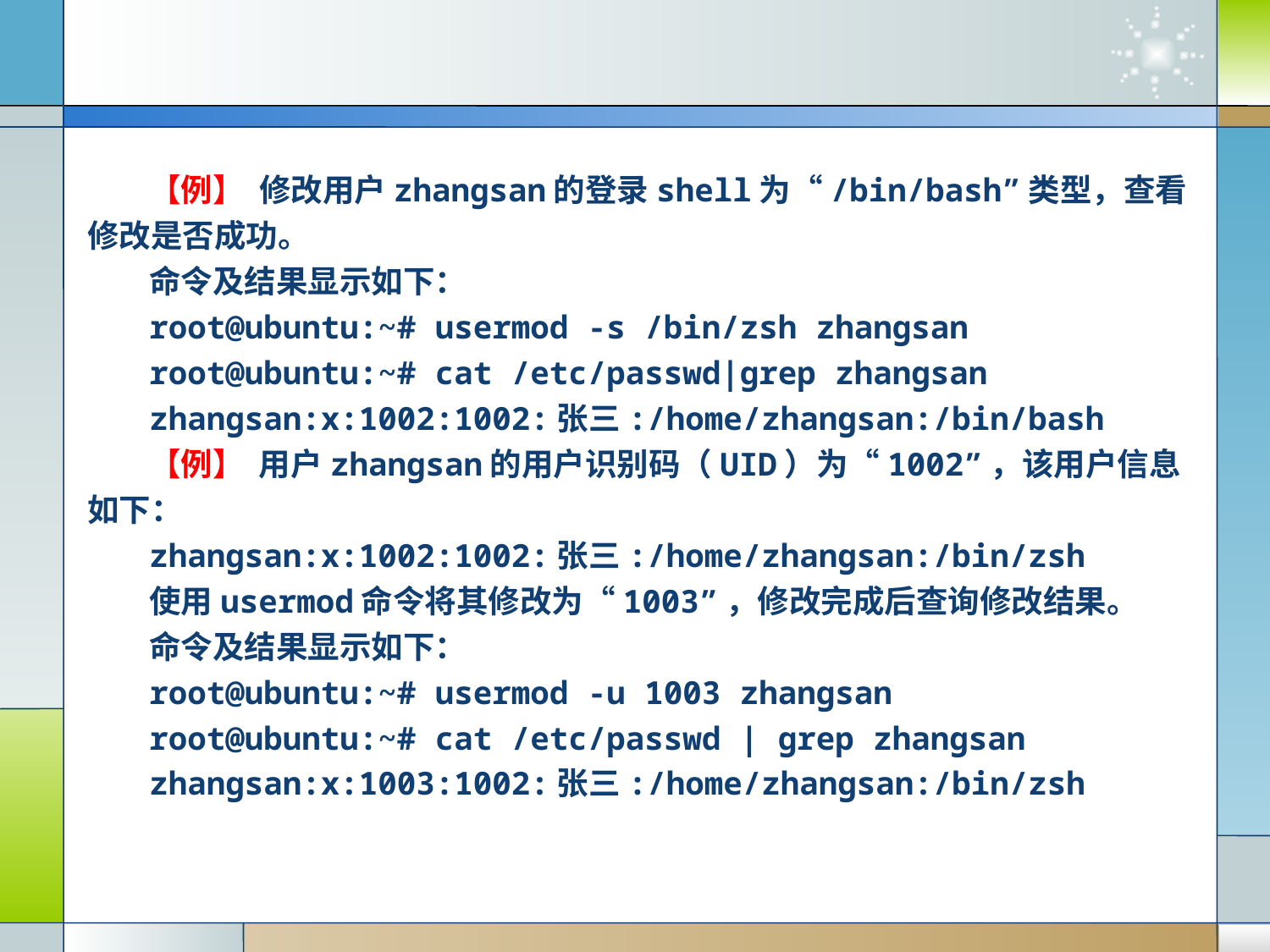

【例】  修改用户zhangsan的登录shell为“/bin/bash”类型，查看修改是否成功。
命令及结果显示如下：
root@ubuntu:~# usermod -s /bin/zsh zhangsan
root@ubuntu:~# cat /etc/passwd|grep zhangsan
zhangsan:x:1002:1002:张三:/home/zhangsan:/bin/bash
【例】  用户zhangsan的用户识别码（UID）为“1002”，该用户信息如下：
zhangsan:x:1002:1002:张三:/home/zhangsan:/bin/zsh
使用usermod命令将其修改为“1003”，修改完成后查询修改结果。
命令及结果显示如下：
root@ubuntu:~# usermod -u 1003 zhangsan
root@ubuntu:~# cat /etc/passwd | grep zhangsan
zhangsan:x:1003:1002:张三:/home/zhangsan:/bin/zsh